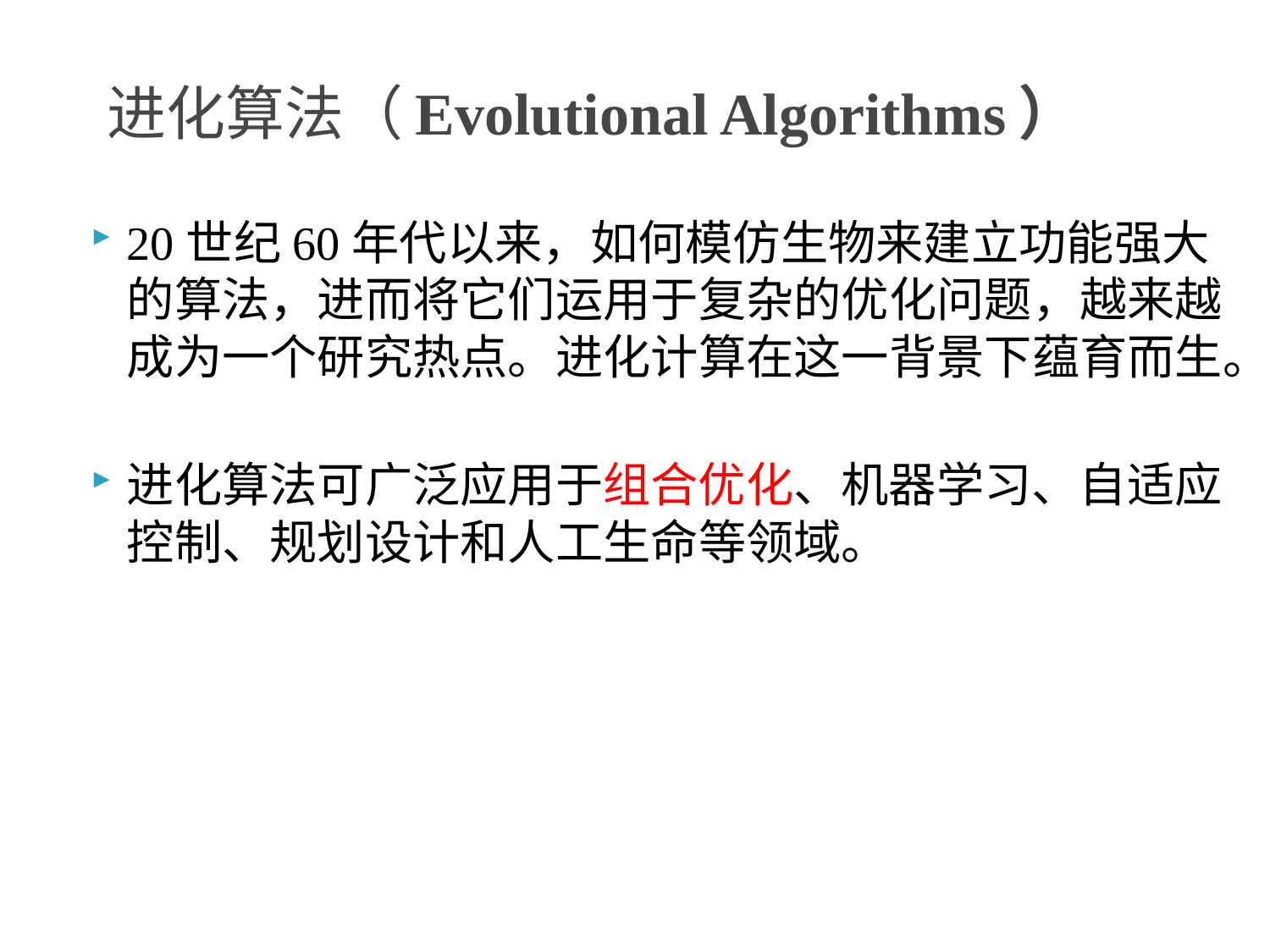

# 进化算法（Evolutional Algorithms）
20世纪60年代以来，如何模仿生物来建立功能强大的算法，进而将它们运用于复杂的优化问题，越来越成为一个研究热点。进化计算在这一背景下蕴育而生。

进化算法可广泛应用于组合优化、机器学习、自适应控制、规划设计和人工生命等领域。